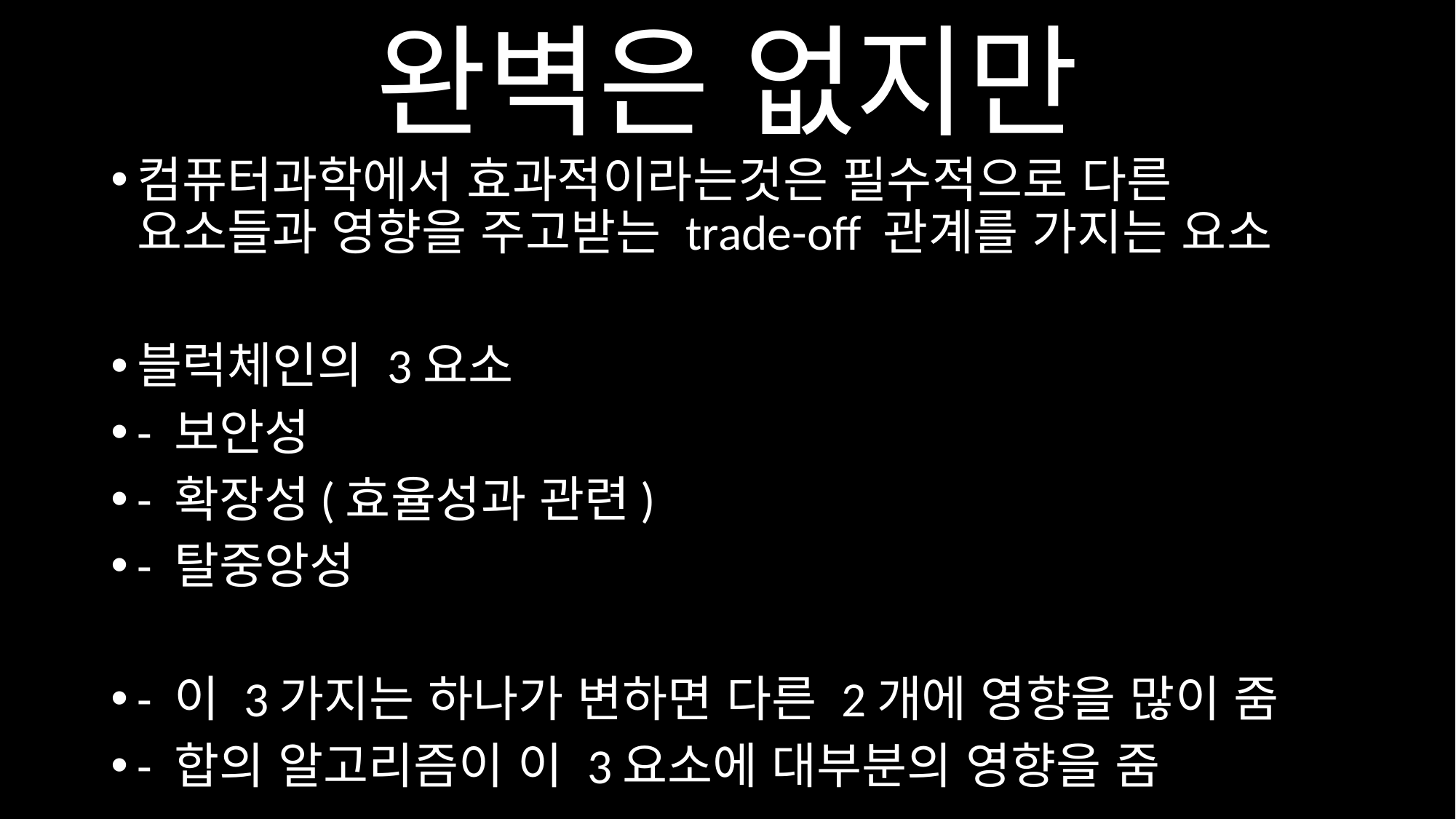

# 완벽은 없지만
컴퓨터과학에서 효과적이라는것은 필수적으로 다른 요소들과 영향을 주고받는 trade-off 관계를 가지는 요소

블럭체인의 3요소
- 보안성
- 확장성(효율성과 관련)
- 탈중앙성

- 이 3가지는 하나가 변하면 다른 2개에 영향을 많이 줌
- 합의 알고리즘이 이 3요소에 대부분의 영향을 줌